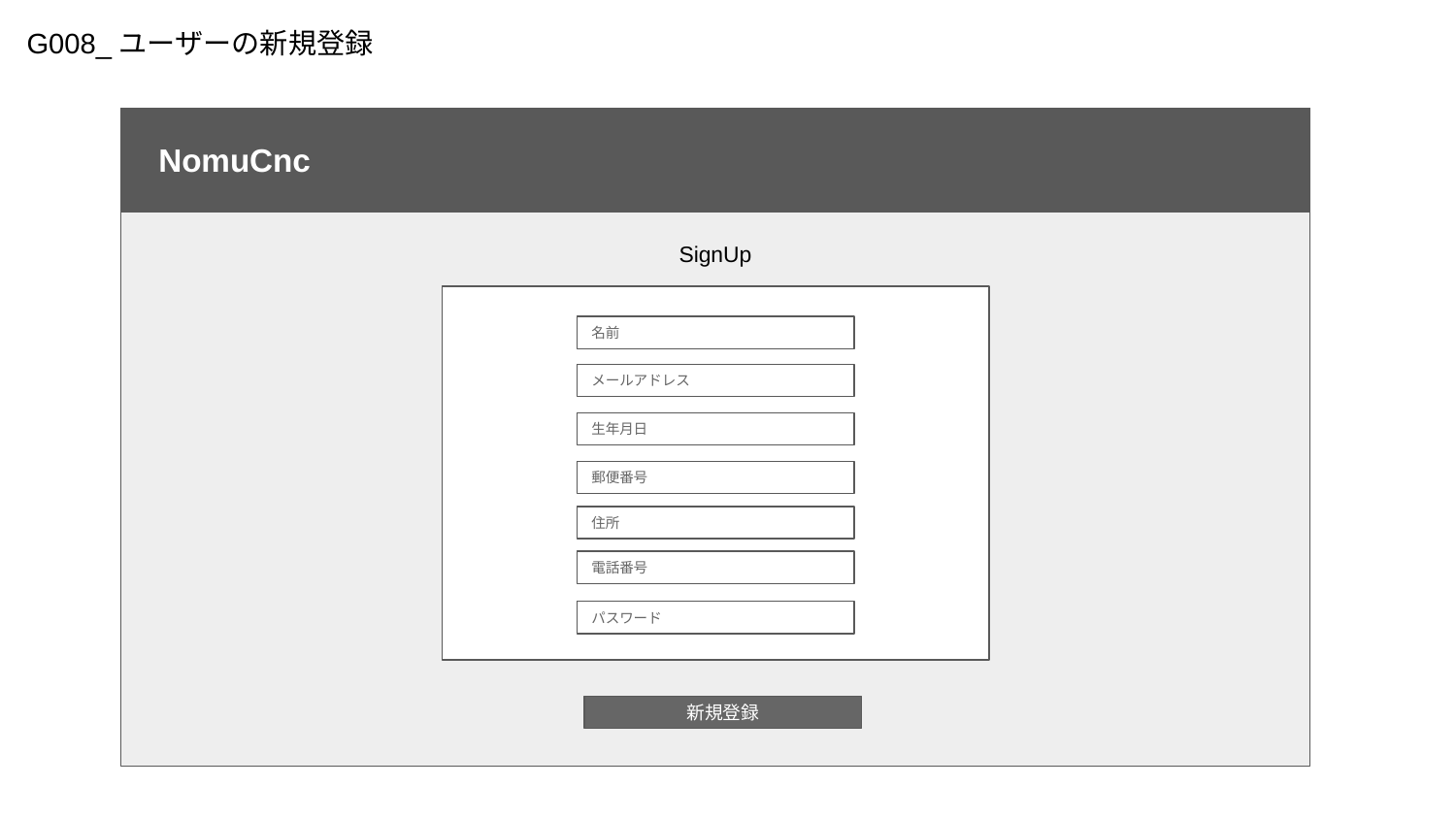

G008_ユーザーの新規登録

NomuCnc
SignUp

名前
メールアドレス
生年月日
郵便番号
住所
電話番号
パスワード
新規登録